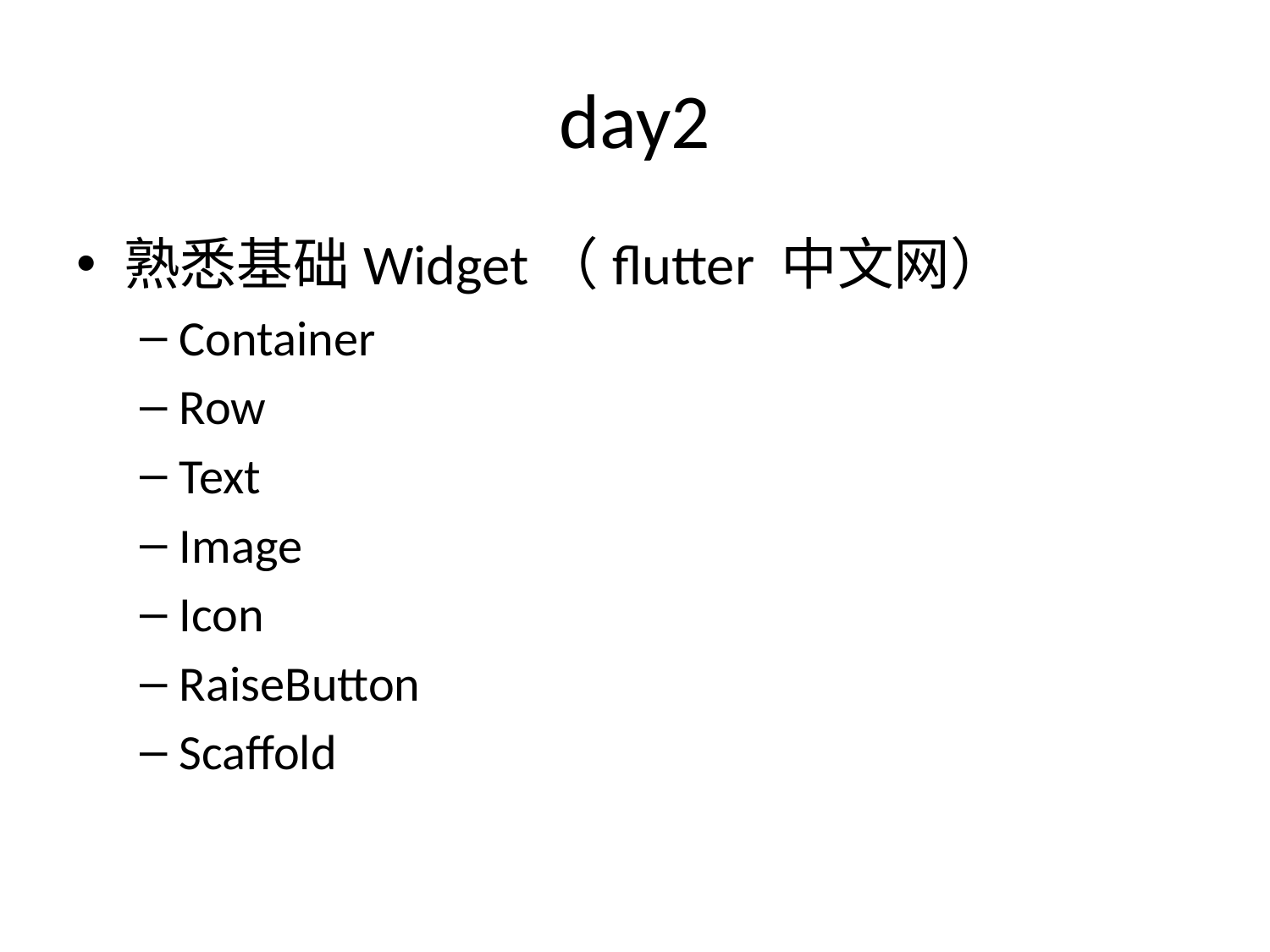

# day2
熟悉基础Widget（flutter 中文网）
Container
Row
Text
Image
Icon
RaiseButton
Scaffold